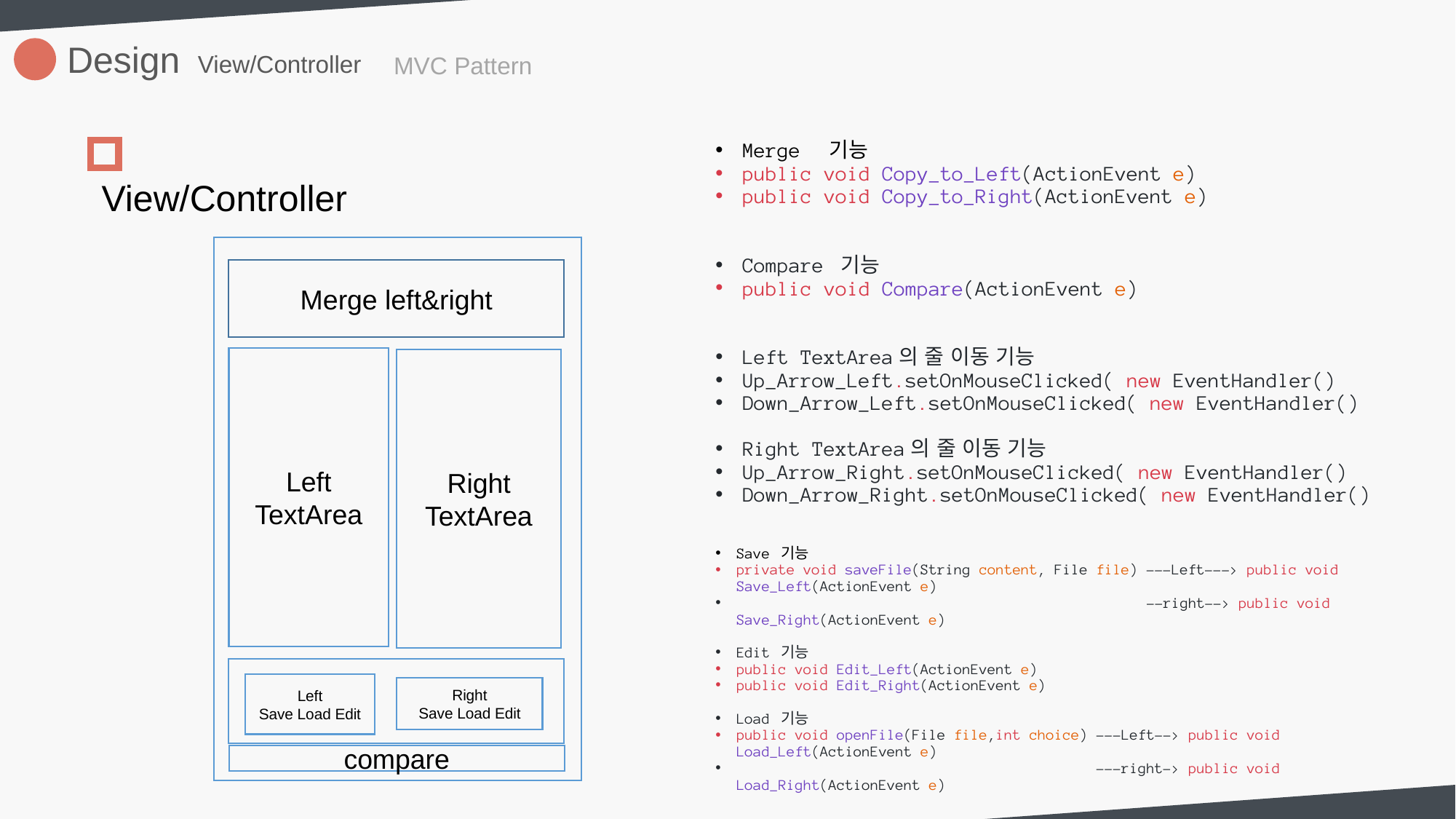

Design

View/Controller
MVC Pattern

Merge  기능
public void Copy_to_Left(ActionEvent e)
public void Copy_to_Right(ActionEvent e)

Compare 기능
public void Compare(ActionEvent e)

Left TextArea의 줄 이동 기능
Up_Arrow_Left.setOnMouseClicked( new EventHandler()
Down_Arrow_Left.setOnMouseClicked( new EventHandler()

Right TextArea의 줄 이동 기능
Up_Arrow_Right.setOnMouseClicked( new EventHandler()
Down_Arrow_Right.setOnMouseClicked( new EventHandler()

View/Controller

Merge left&right
Left
TextArea
Right
TextArea
Save 기능
private void saveFile(String content, File file) ---Left---> public void Save_Left(ActionEvent e)
                                                 --right--> public void Save_Right(ActionEvent e)

Edit 기능
public void Edit_Left(ActionEvent e)
public void Edit_Right(ActionEvent e)

Load 기능
public void openFile(File file,int choice) ---Left--> public void Load_Left(ActionEvent e)
                                           ---right-> public void Load_Right(ActionEvent e)

Left
Save Load Edit
Right
Save Load Edit
compare